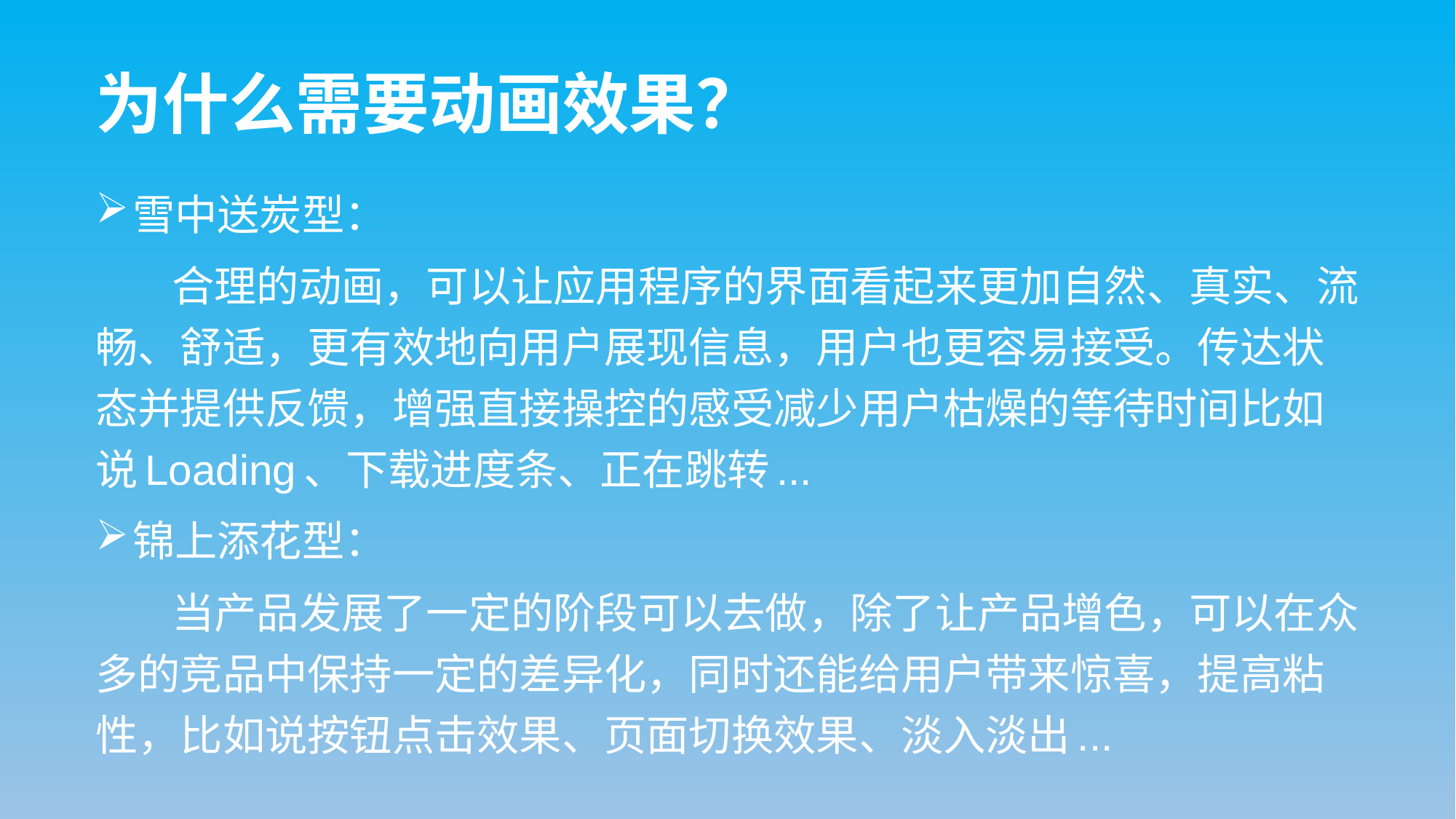

# 为什么需要动画效果？
雪中送炭型：
	合理的动画，可以让应用程序的界面看起来更加自然、真实、流畅、舒适，更有效地向用户展现信息，用户也更容易接受。传达状态并提供反馈，增强直接操控的感受减少用户枯燥的等待时间比如说Loading、下载进度条、正在跳转...
锦上添花型：
	当产品发展了一定的阶段可以去做，除了让产品增色，可以在众多的竞品中保持一定的差异化，同时还能给用户带来惊喜，提高粘性，比如说按钮点击效果、页面切换效果、淡入淡出...